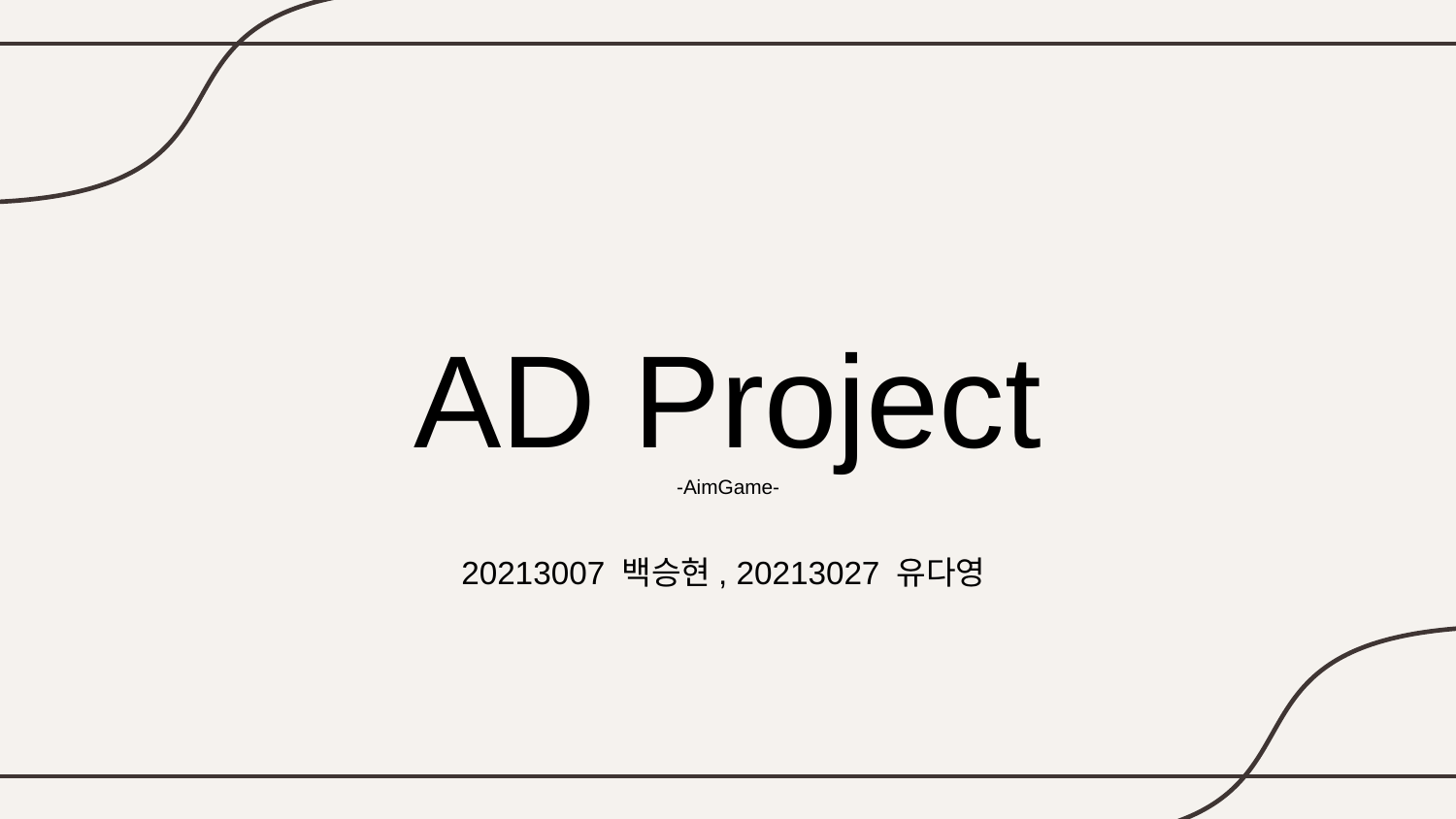

# AD Project -AimGame-
20213007 백승현, 20213027 유다영